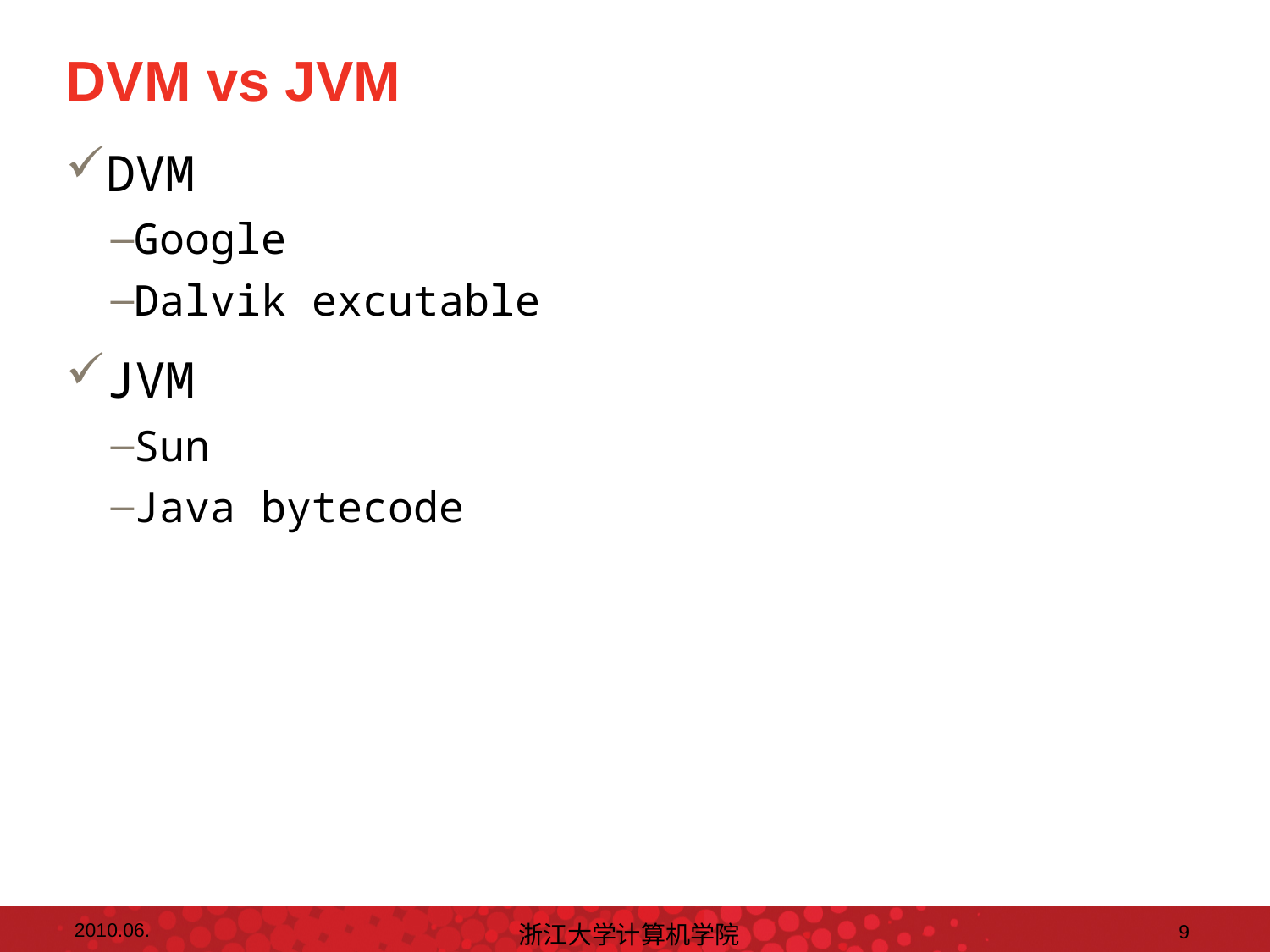

# DVM vs JVM
DVM
Google
Dalvik excutable
JVM
Sun
Java bytecode
2010.06.
浙江大学计算机学院
9